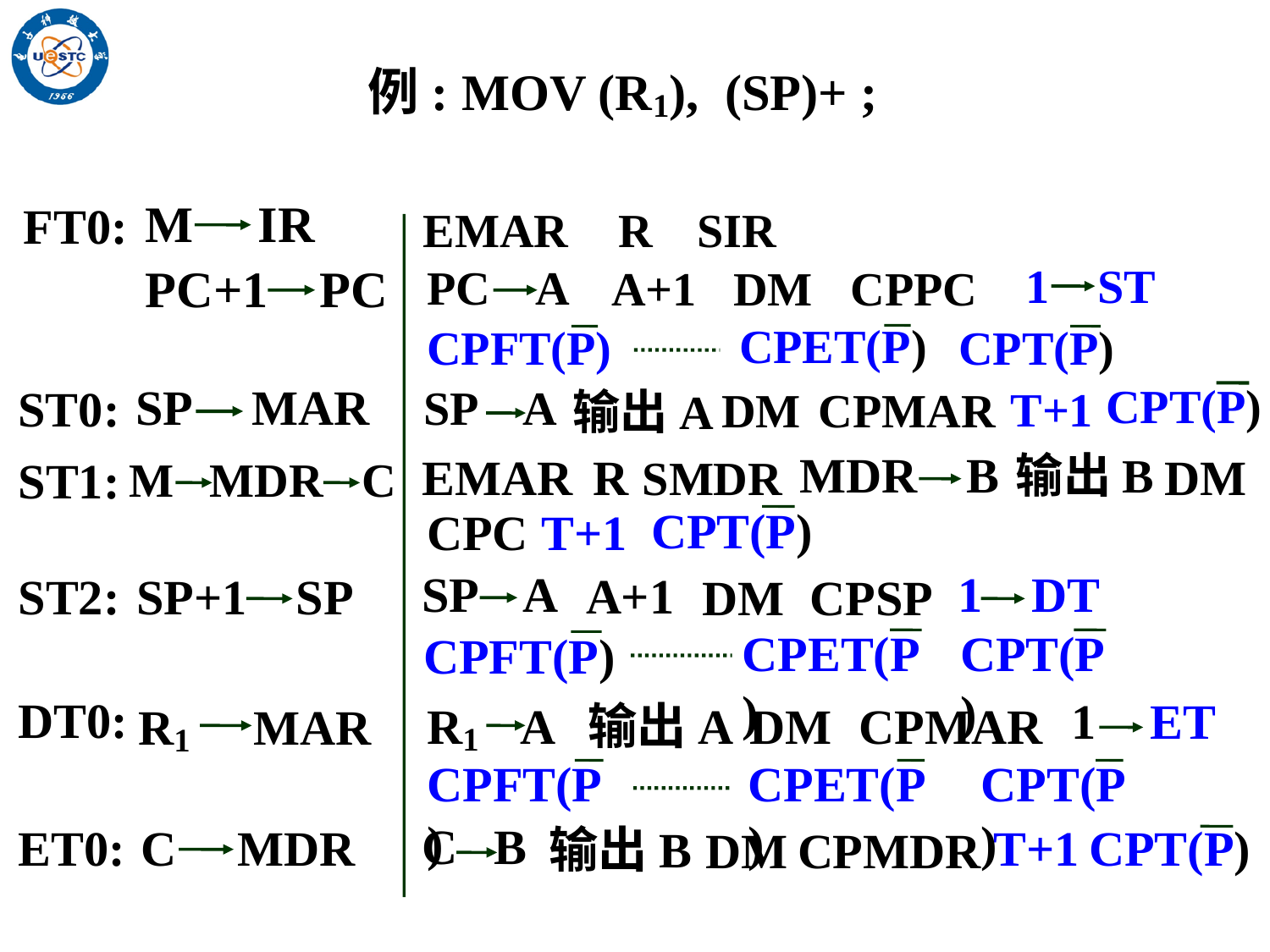

例: MOV (R1),  (SP)+ ;
FT0:
EMAR
R
SIR
M     IR

A+1
DM
CPPC
1    ST

PC    A

PC+1    PC

CPET(P)
CPT(P)

CPFT(P)

CPT(P)

ST0:
T+1
CPMAR
DM
输出A
SP     MAR

SP    A

输出B
DM
EMAR
R
SMDR
ST1:
MDR    B

M   MDR    C

CPT(P)

CPC
T+1
A+1
ST2:
DM
CPSP
SP    A

1    DT

SP+1    SP

CPET(P)

CPT(P)

CPFT(P)

DT0:
输出A
DM
CPMAR
R1      MAR

R1    A

1     ET

CPFT(P)
CPET(P)
CPT(P)

ET0:
T+1
CPT(P)

输出B
DM
CPMDR
C   B

C     MDR